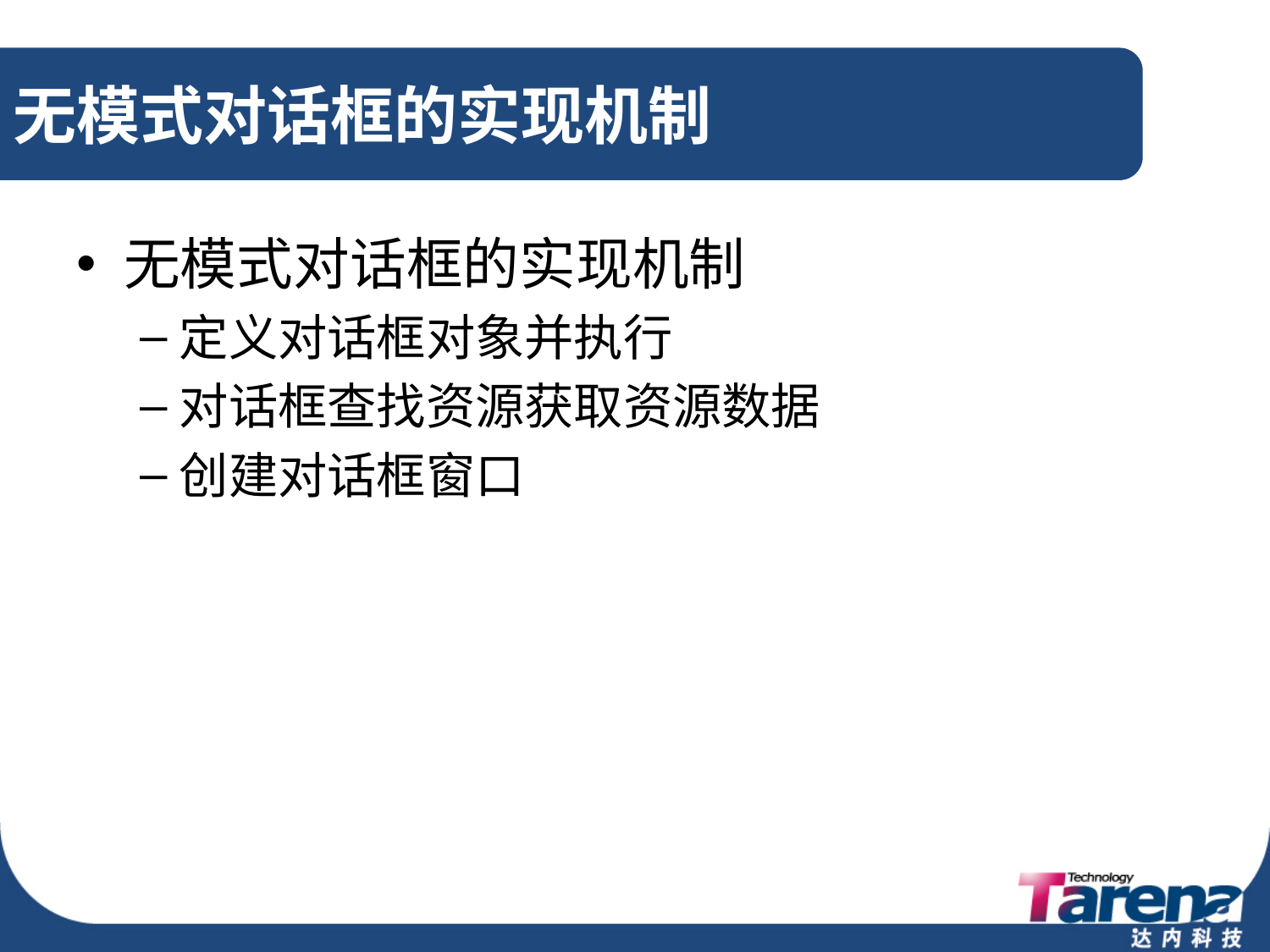

# 无模式对话框的实现机制
无模式对话框的实现机制
定义对话框对象并执行
对话框查找资源获取资源数据
创建对话框窗口